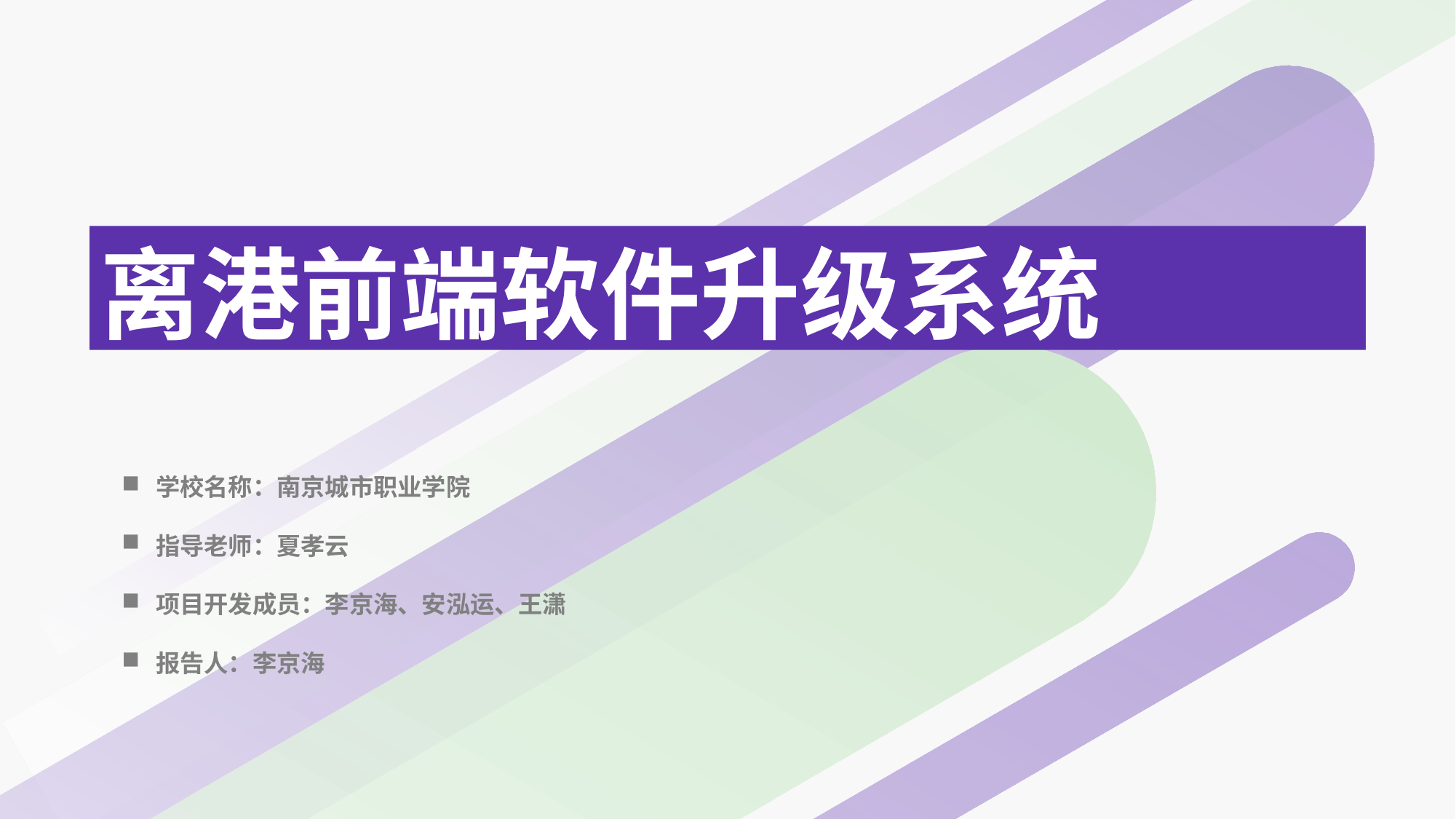

离港前端软件升级系统

学校名称：南京城市职业学院
指导老师：夏孝云
项目开发成员：李京海、安泓运、王潇
报告人：李京海